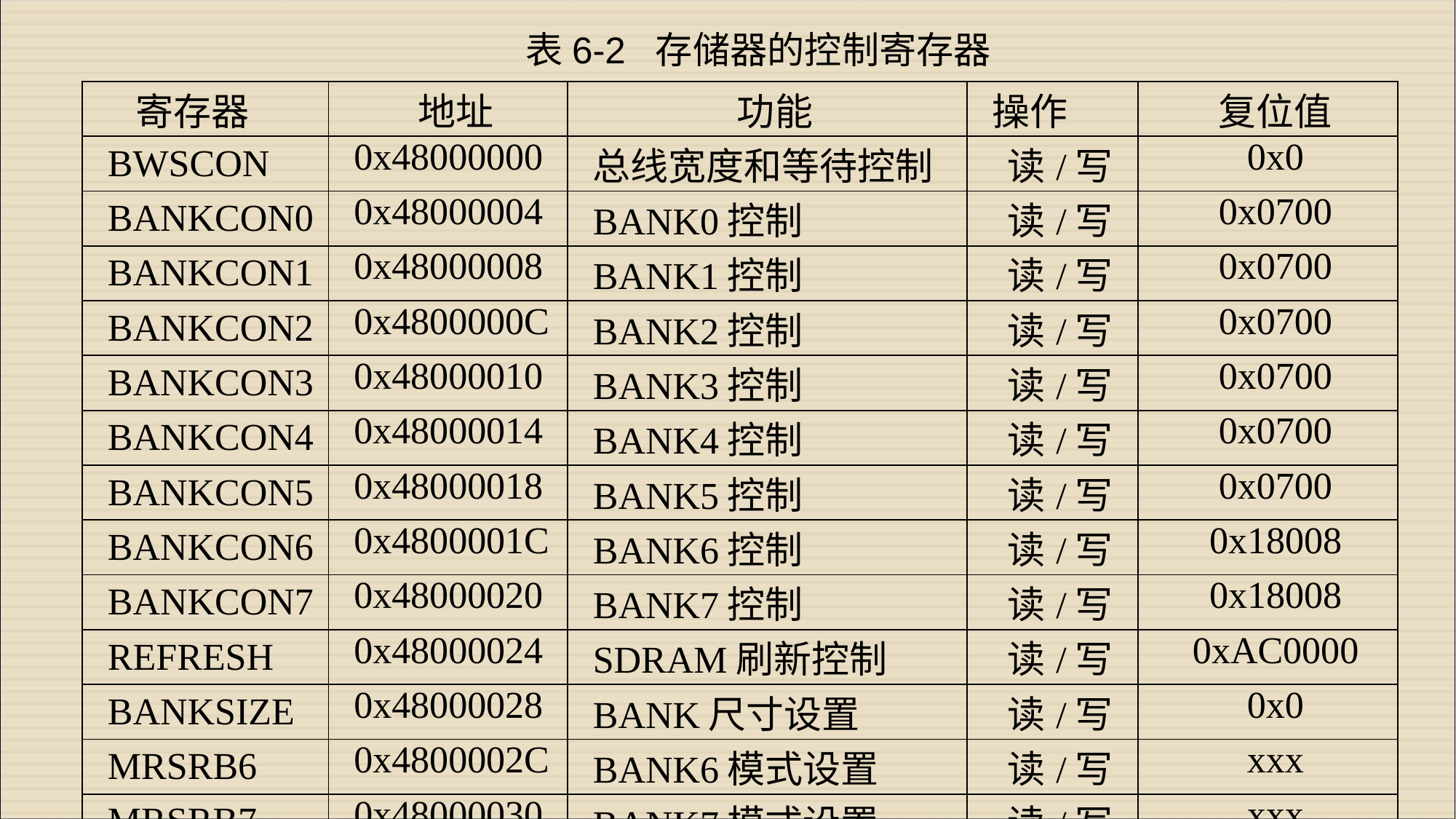

表6-2  存储器的控制寄存器
| 寄存器 | 地址 | 功能 | 操作 | 复位值 |
| --- | --- | --- | --- | --- |
| BWSCON | 0x48000000 | 总线宽度和等待控制 | 读/写 | 0x0 |
| BANKCON0 | 0x48000004 | BANK0控制 | 读/写 | 0x0700 |
| BANKCON1 | 0x48000008 | BANK1控制 | 读/写 | 0x0700 |
| BANKCON2 | 0x4800000C | BANK2控制 | 读/写 | 0x0700 |
| BANKCON3 | 0x48000010 | BANK3控制 | 读/写 | 0x0700 |
| BANKCON4 | 0x48000014 | BANK4控制 | 读/写 | 0x0700 |
| BANKCON5 | 0x48000018 | BANK5控制 | 读/写 | 0x0700 |
| BANKCON6 | 0x4800001C | BANK6控制 | 读/写 | 0x18008 |
| BANKCON7 | 0x48000020 | BANK7控制 | 读/写 | 0x18008 |
| REFRESH | 0x48000024 | SDRAM刷新控制 | 读/写 | 0xAC0000 |
| BANKSIZE | 0x48000028 | BANK尺寸设置 | 读/写 | 0x0 |
| MRSRB6 | 0x4800002C | BANK6模式设置 | 读/写 | xxx |
| MRSRB7 | 0x48000030 | BANK7模式设置 | 读/写 | xxx |